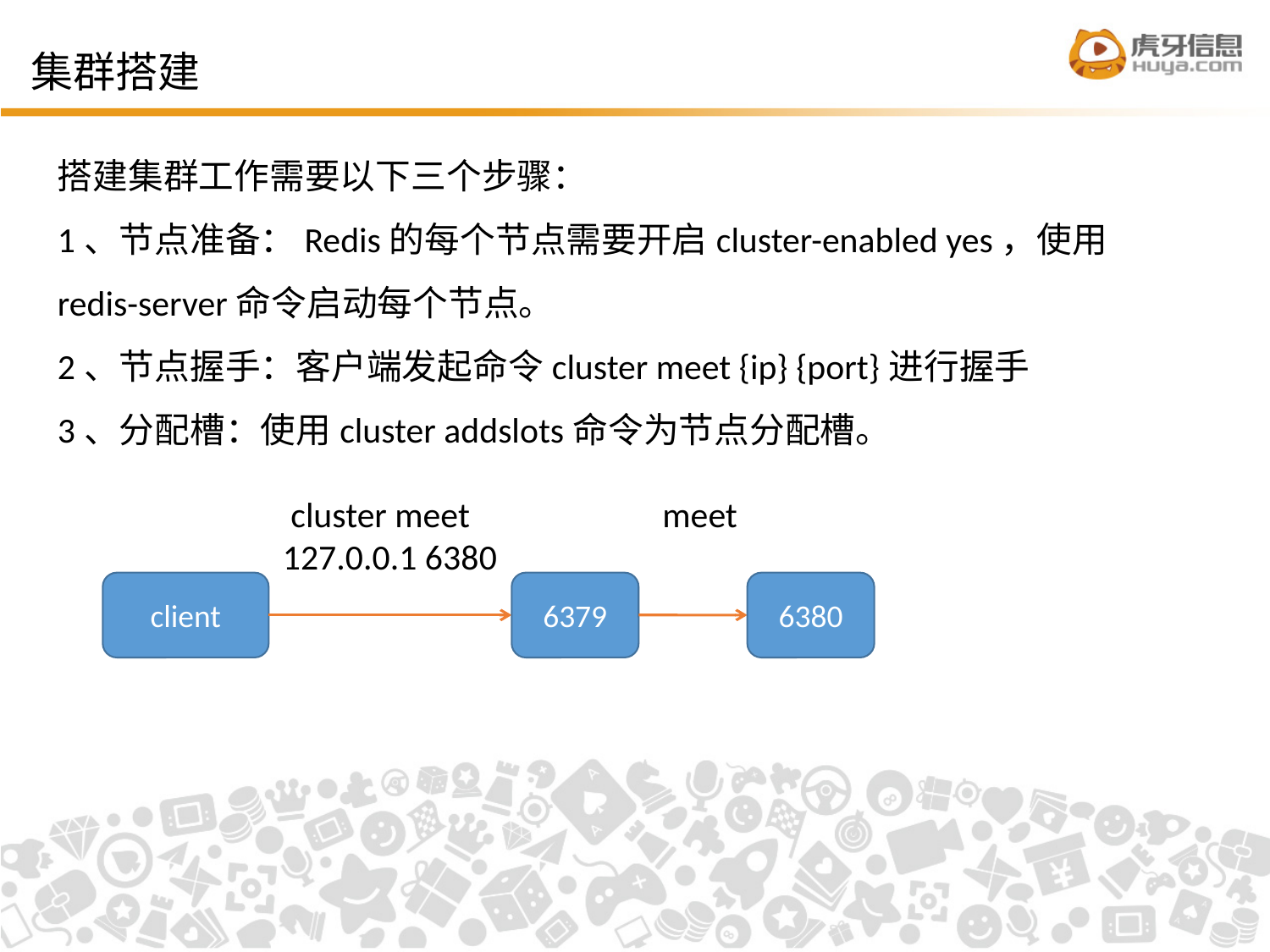

集群搭建
搭建集群工作需要以下三个步骤：
1、节点准备：Redis的每个节点需要开启cluster-enabled yes，使用redis-server命令启动每个节点。
2、节点握手：客户端发起命令cluster meet {ip} {port}进行握手
3、分配槽：使用cluster addslots命令为节点分配槽。

                             cluster meet                        meet
                            127.0.0.1 6380

client
6379
6380